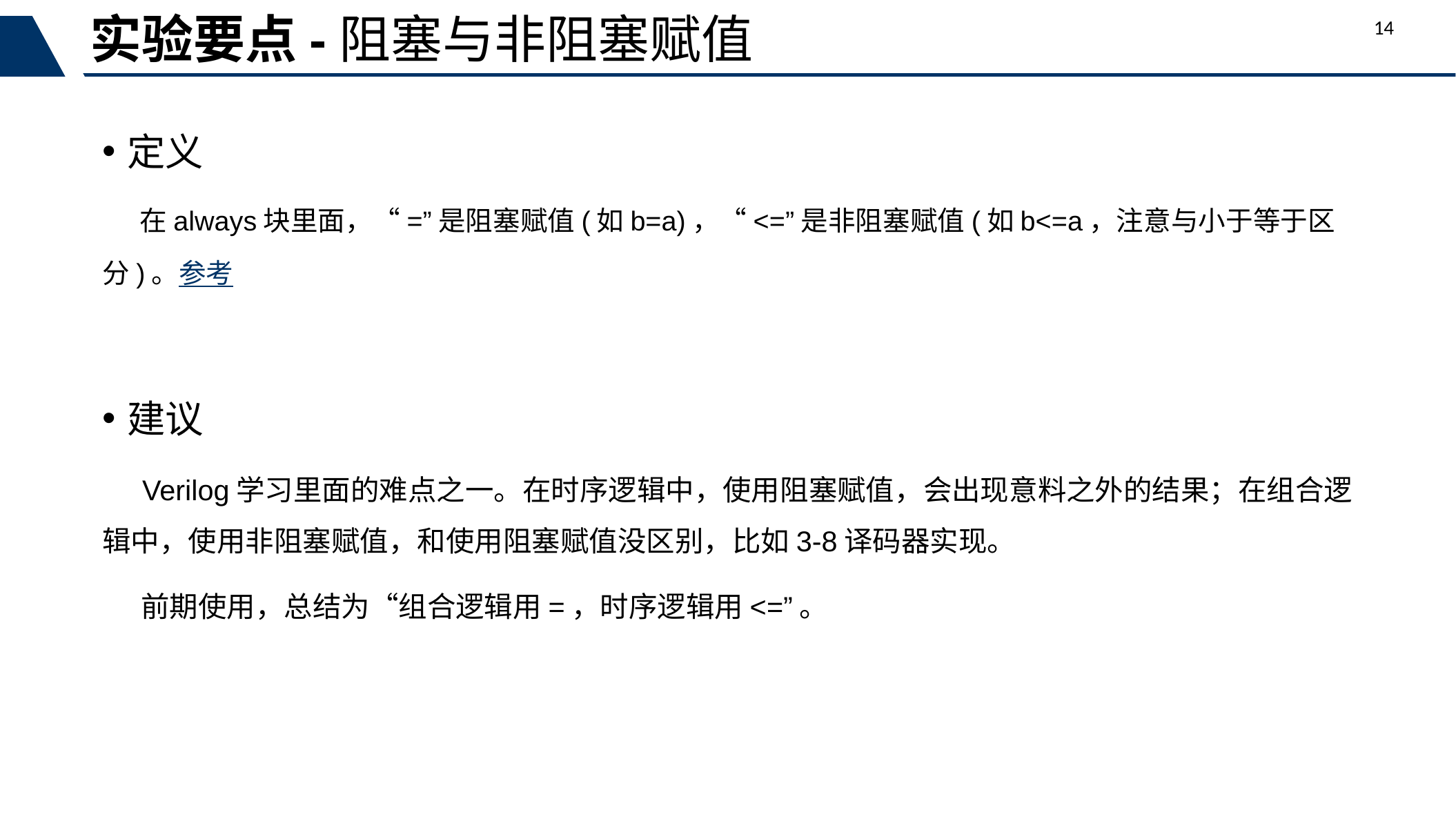

实验要点-阻塞与非阻塞赋值
14

定义
     在always块里面，“=”是阻塞赋值(如b=a)，“<=”是非阻塞赋值(如b<=a，注意与小于等于区分)。参考

建议
     Verilog学习里面的难点之一。在时序逻辑中，使用阻塞赋值，会出现意料之外的结果；在组合逻辑中，使用非阻塞赋值，和使用阻塞赋值没区别，比如3-8译码器实现。
     前期使用，总结为“组合逻辑用=，时序逻辑用<=”。